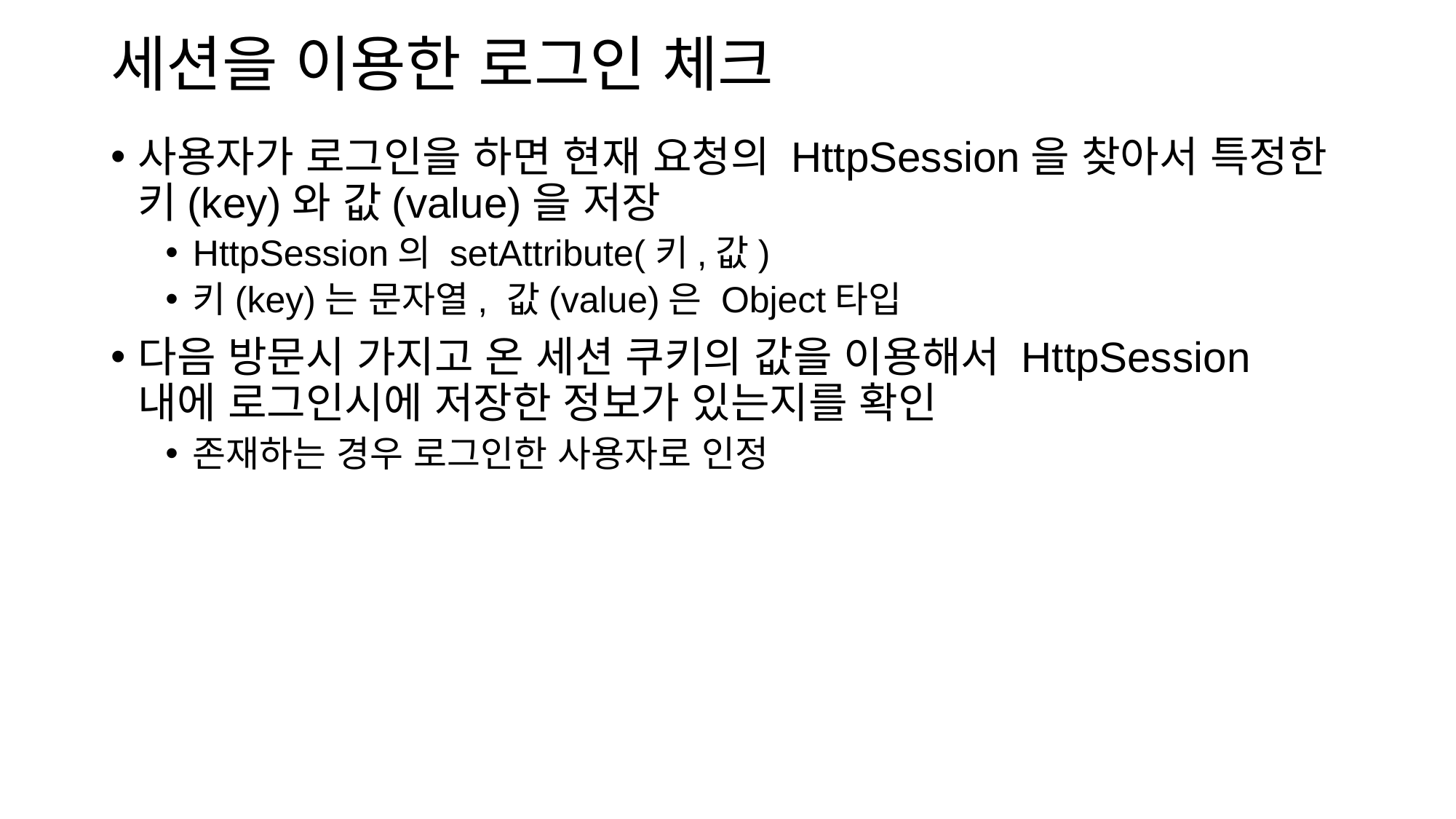

# 세션을 이용한 로그인 체크
사용자가 로그인을 하면 현재 요청의 HttpSession을 찾아서 특정한 키(key)와 값(value)을 저장
HttpSession의 setAttribute(키,값)
키(key)는 문자열, 값(value)은 Object타입
다음 방문시 가지고 온 세션 쿠키의 값을 이용해서 HttpSession 내에 로그인시에 저장한 정보가 있는지를 확인
존재하는 경우 로그인한 사용자로 인정